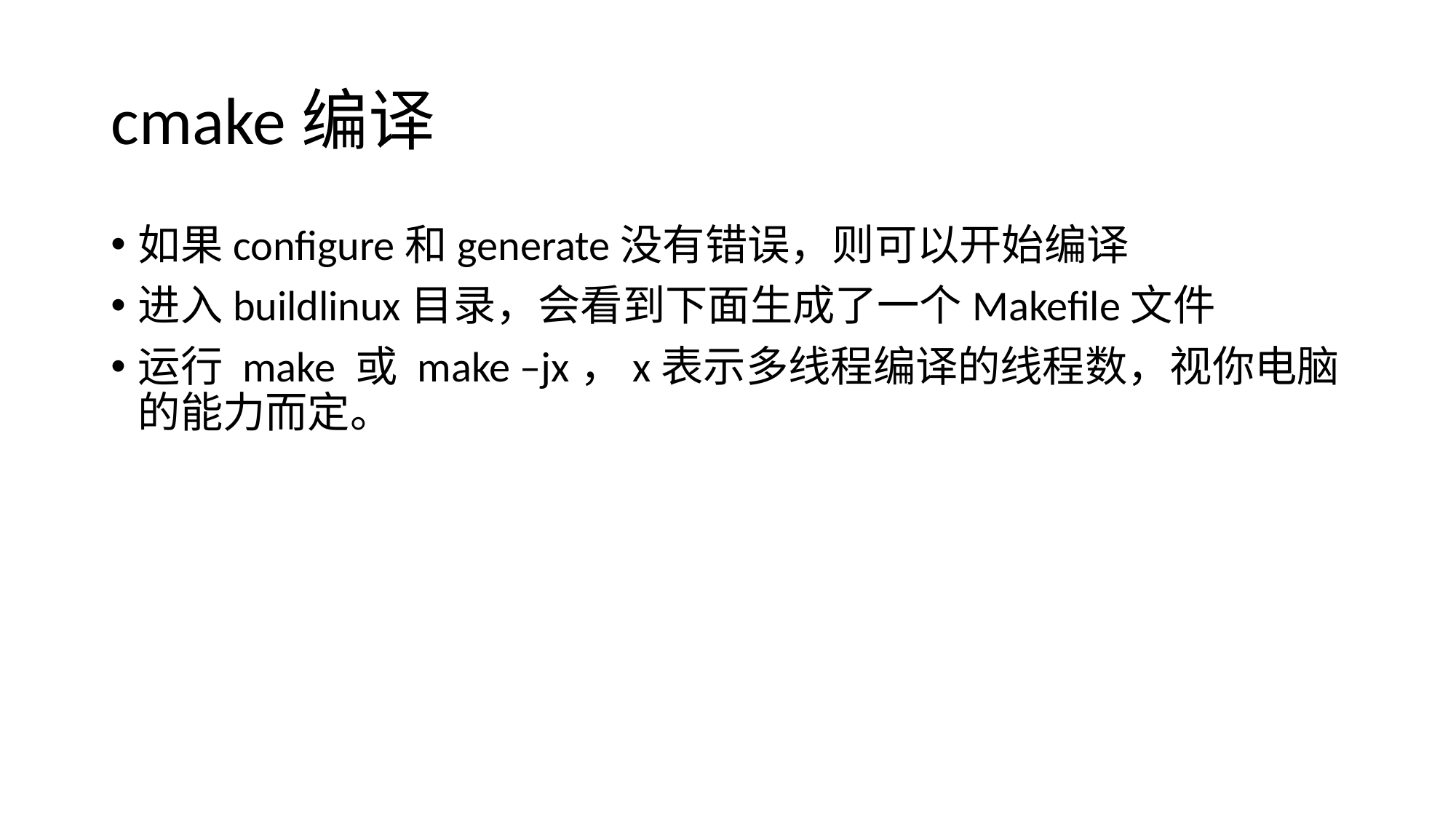

# cmake编译
如果configure和generate没有错误，则可以开始编译
进入buildlinux目录，会看到下面生成了一个Makefile文件
运行 make 或 make –jx，x表示多线程编译的线程数，视你电脑的能力而定。